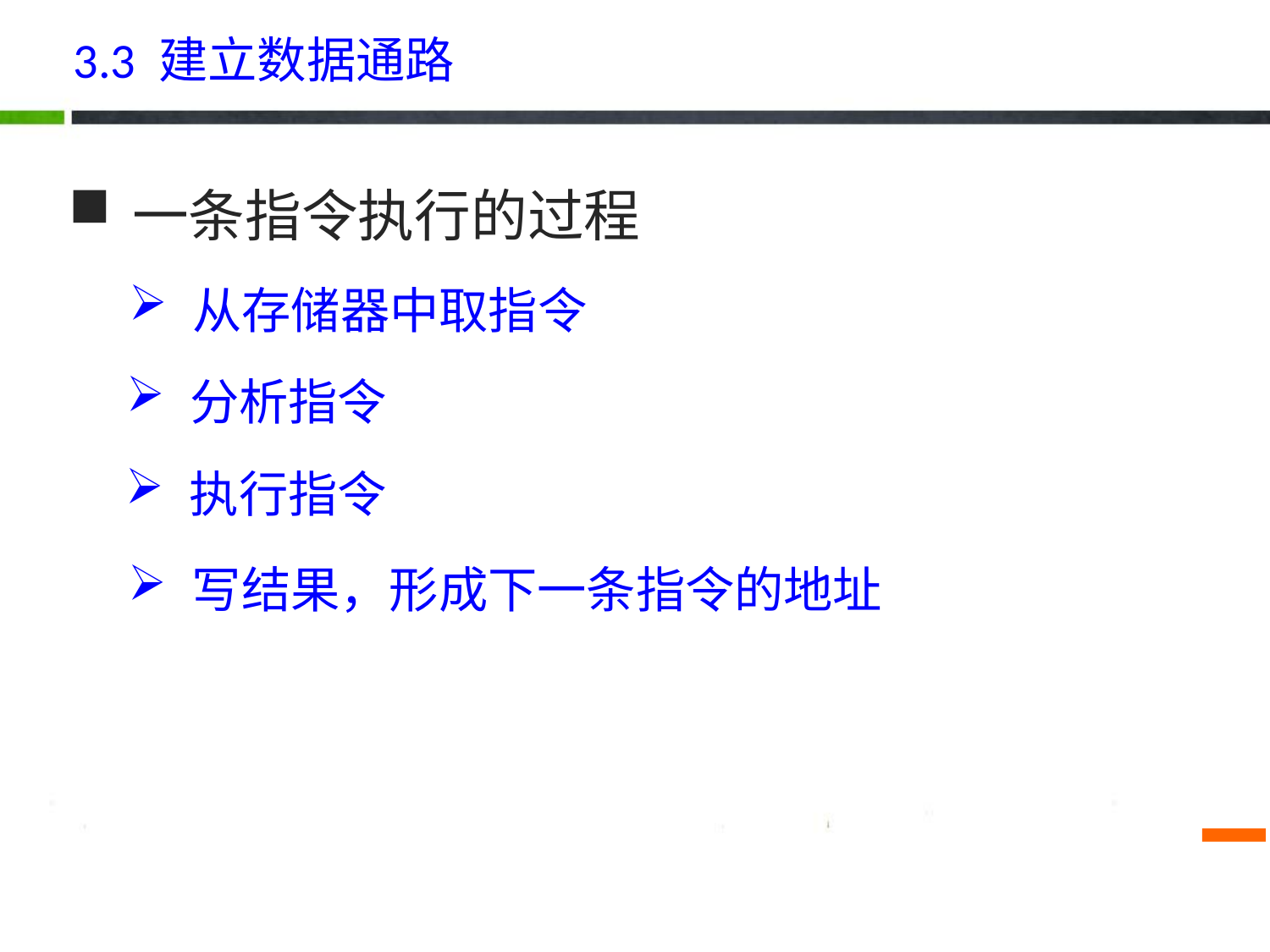

# 3.3 建立数据通路
一条指令执行的过程
从存储器中取指令
分析指令
执行指令
写结果，形成下一条指令的地址